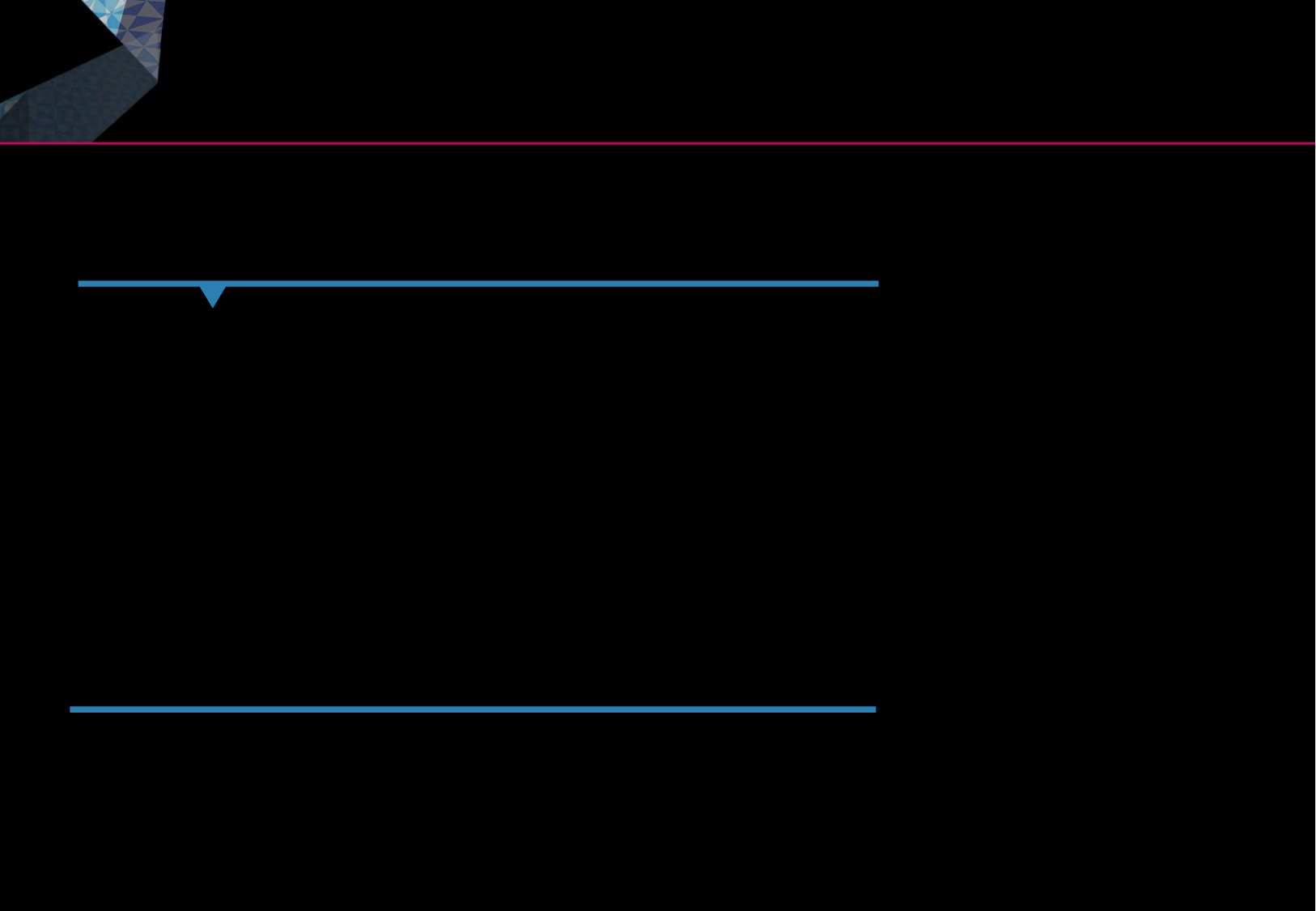

Handler 특징
ControllerBeanNameHandlerMapping 특징

ControllerBeanNameHandlerMapping

○ ControllerBeanNameHandlerMapping 은 빈의 아이디나 빈 이름을 이용해 매핑해주는 핸들러 매핑 전략이다.
○ 다음과 같이 컨트롤러 빈이 선언되어 있다면, ControllerBeanNameHandlerMapping 은 hello 빈을 /hello URL 에 매핑해 준다.